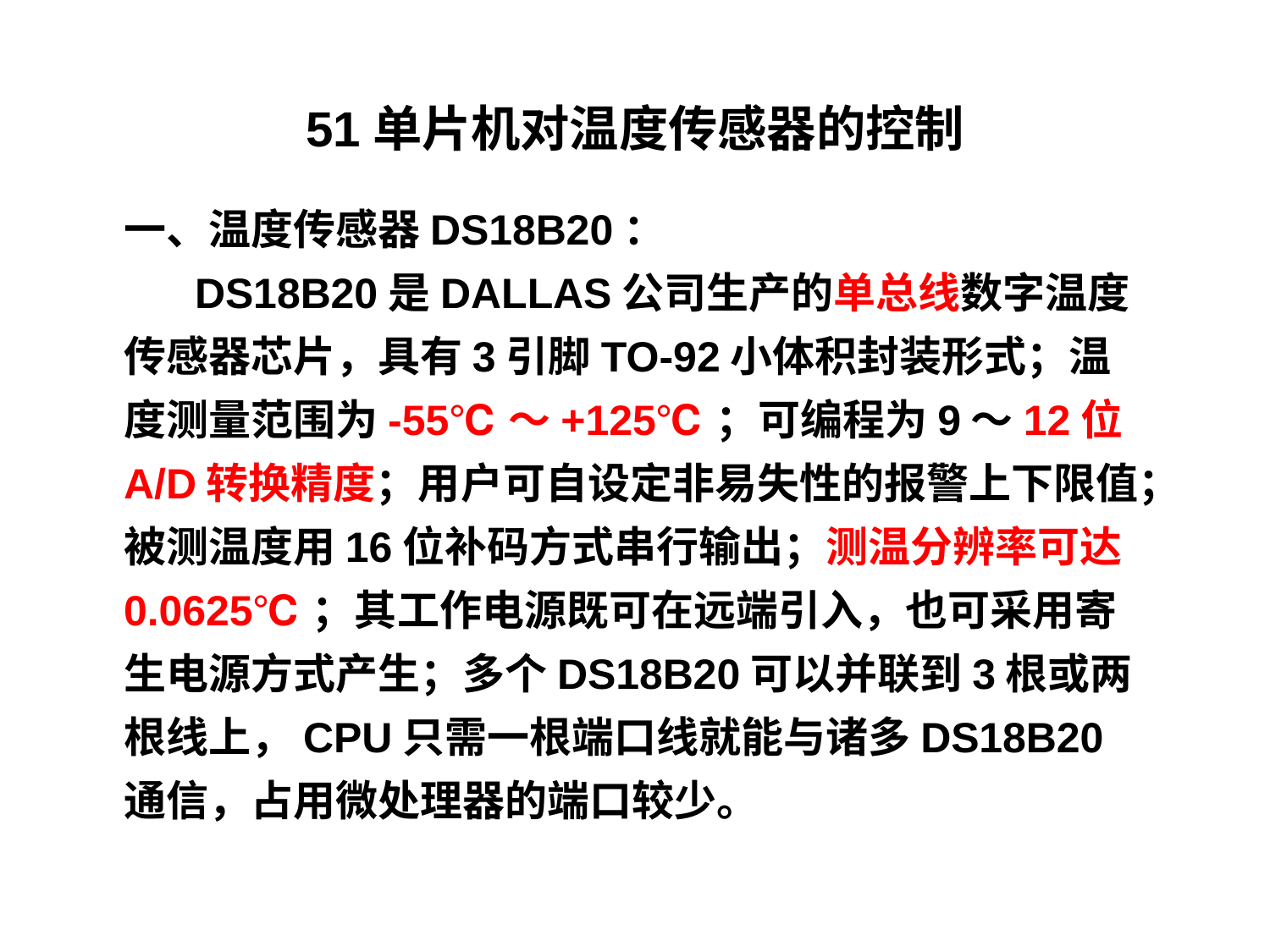

51单片机对温度传感器的控制
一、温度传感器DS18B20：
      DS18B20是DALLAS公司生产的单总线数字温度传感器芯片，具有3引脚TO-92小体积封装形式；温度测量范围为-55℃～+125℃；可编程为9～12位A/D转换精度；用户可自设定非易失性的报警上下限值；被测温度用16位补码方式串行输出；测温分辨率可达0.0625℃；其工作电源既可在远端引入，也可采用寄生电源方式产生；多个DS18B20可以并联到3根或两根线上，CPU只需一根端口线就能与诸多DS18B20通信，占用微处理器的端口较少。